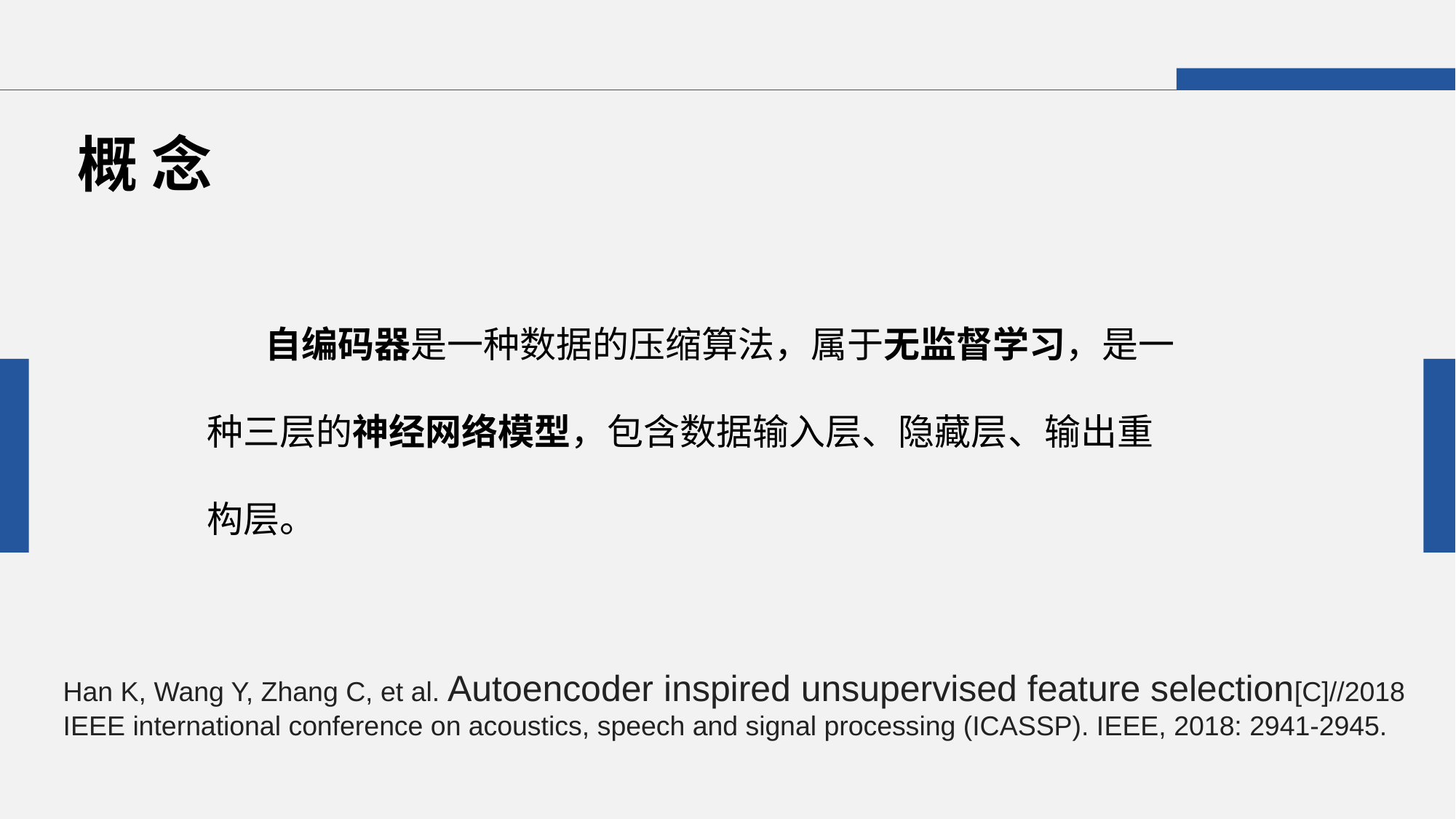

概 念
      自编码器是一种数据的压缩算法，属于无监督学习，是一种三层的神经网络模型，包含数据输入层、隐藏层、输出重构层。

Han K, Wang Y, Zhang C, et al. Autoencoder inspired unsupervised feature selection[C]//2018 IEEE international conference on acoustics, speech and signal processing (ICASSP). IEEE, 2018: 2941-2945.